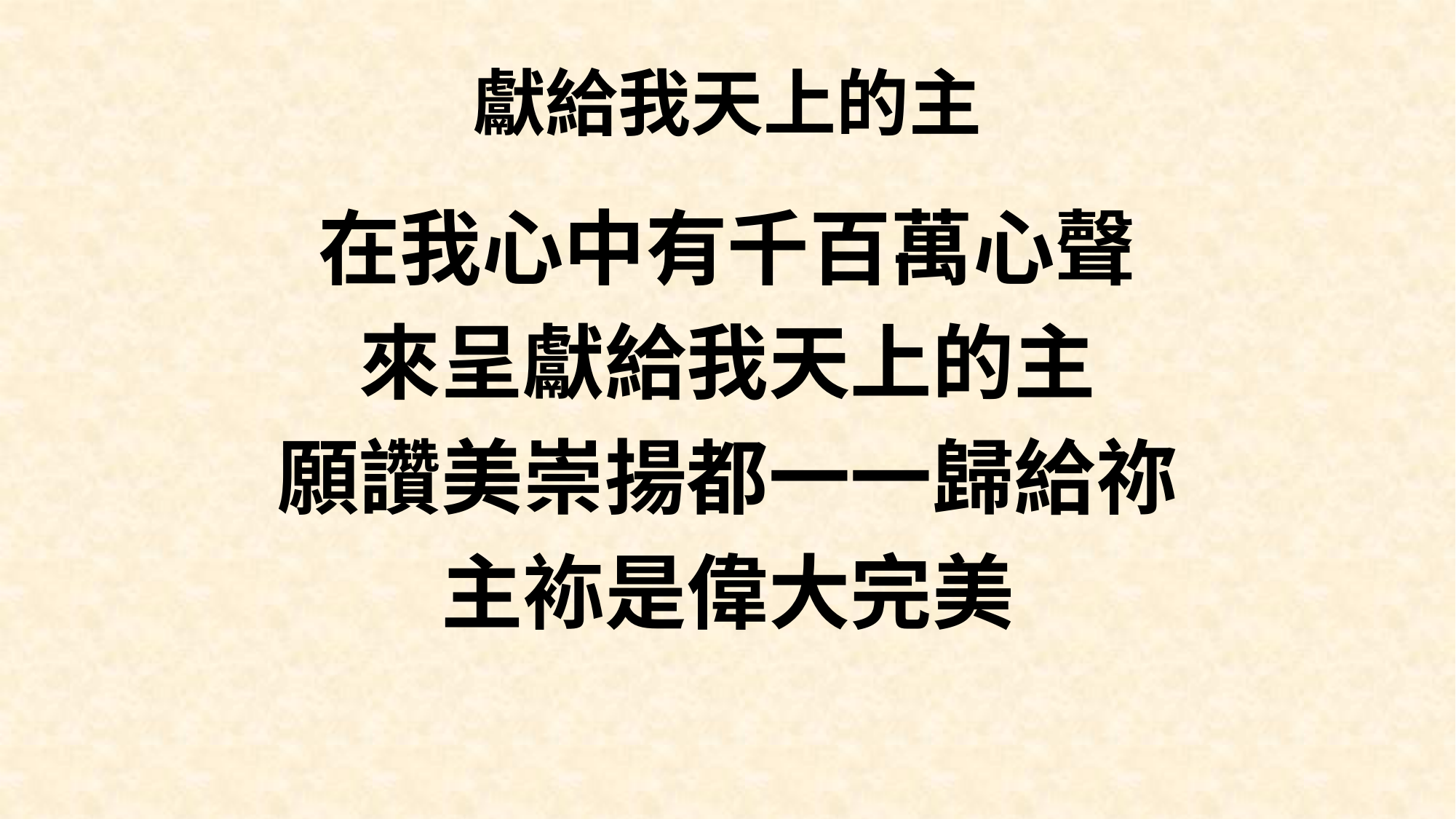

# 獻給我天上的主
在我心中有千百萬心聲
來呈獻給我天上的主
願讚美崇揚都一一歸給祢
主袮是偉大完美